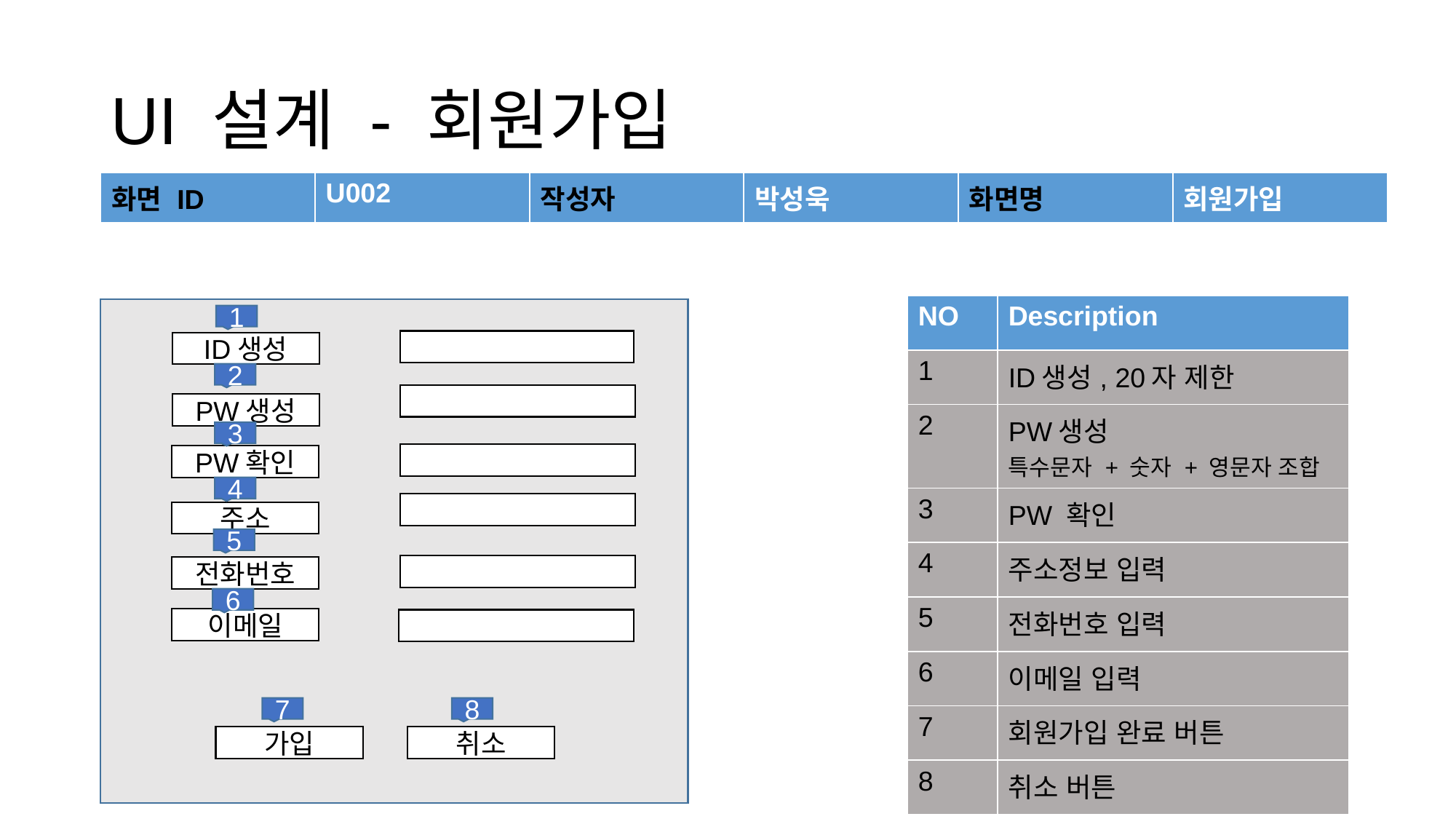

# UI 설계 - 회원가입
| 화면 ID | U002 | 작성자 | 박성욱 | 화면명 | 회원가입 |
| --- | --- | --- | --- | --- | --- |
| NO | Description |
| --- | --- |
| 1 | ID생성, 20자 제한 |
| 2 | PW생성 특수문자 + 숫자 + 영문자 조합 |
| 3 | PW 확인 |
| 4 | 주소정보 입력 |
| 5 | 전화번호 입력 |
| 6 | 이메일 입력 |
| 7 | 회원가입 완료 버튼 |
| 8 | 취소 버튼 |

1

ID생성
2

PW생성
3

PW확인
4

주소
5

전화번호
6
이메일

7
8
가입
취소